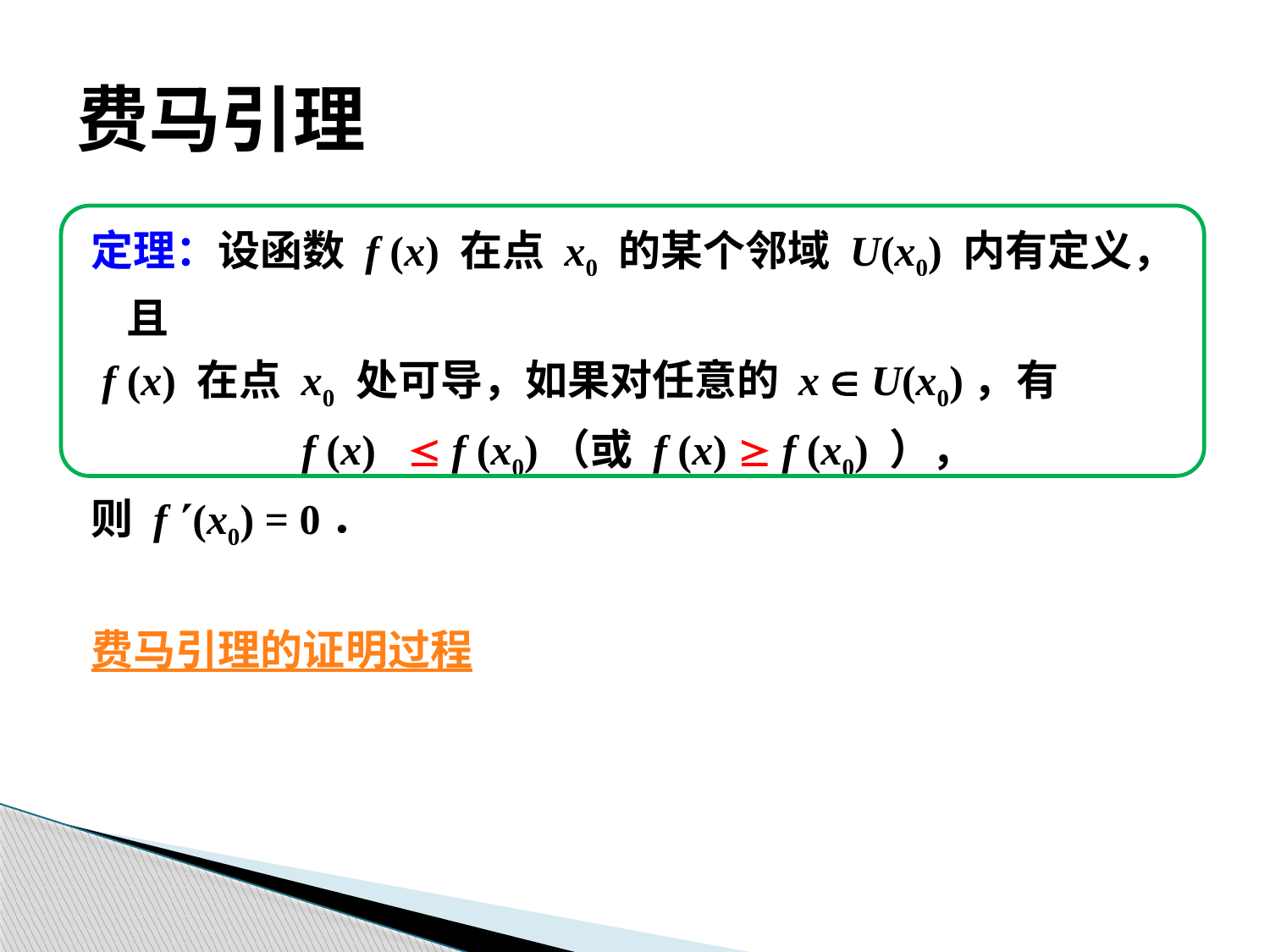

# 费马引理

定理：设函数 f (x) 在点 x0 的某个邻域 U(x0) 内有定义，且
 f (x) 在点 x0 处可导，如果对任意的 x ∈ U(x0)，有
f (x)  ≤ f (x0)（或 f (x) ≥ f (x0) ），
则 f ′(x0) = 0．

费马引理的证明过程